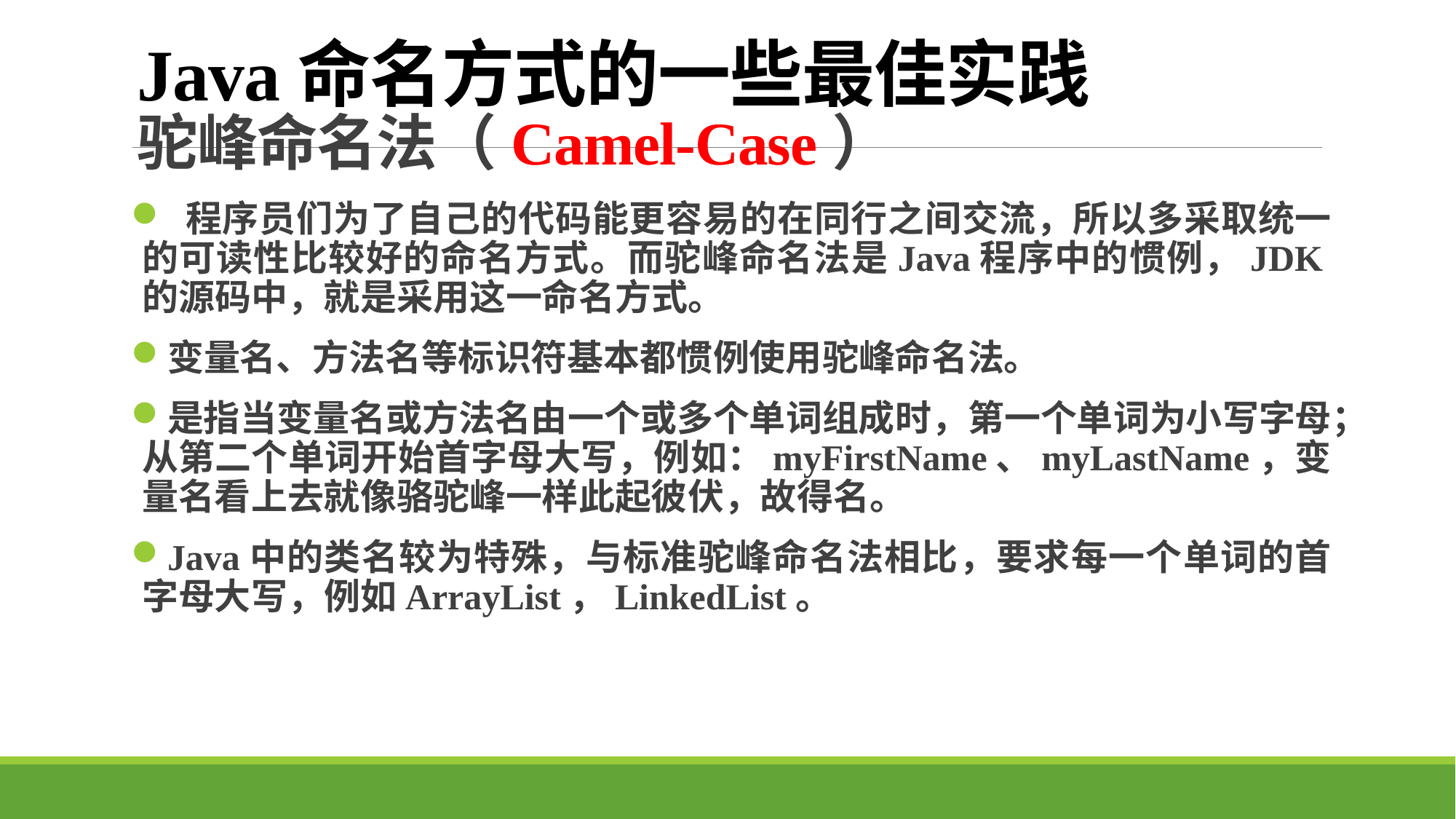

# Java命名方式的一些最佳实践 驼峰命名法（Camel-Case）
 程序员们为了自己的代码能更容易的在同行之间交流，所以多采取统一的可读性比较好的命名方式。而驼峰命名法是Java程序中的惯例，JDK的源码中，就是采用这一命名方式。
变量名、方法名等标识符基本都惯例使用驼峰命名法。
是指当变量名或方法名由一个或多个单词组成时，第一个单词为小写字母；从第二个单词开始首字母大写，例如：myFirstName、myLastName，变量名看上去就像骆驼峰一样此起彼伏，故得名。
Java中的类名较为特殊，与标准驼峰命名法相比，要求每一个单词的首字母大写，例如ArrayList，LinkedList。